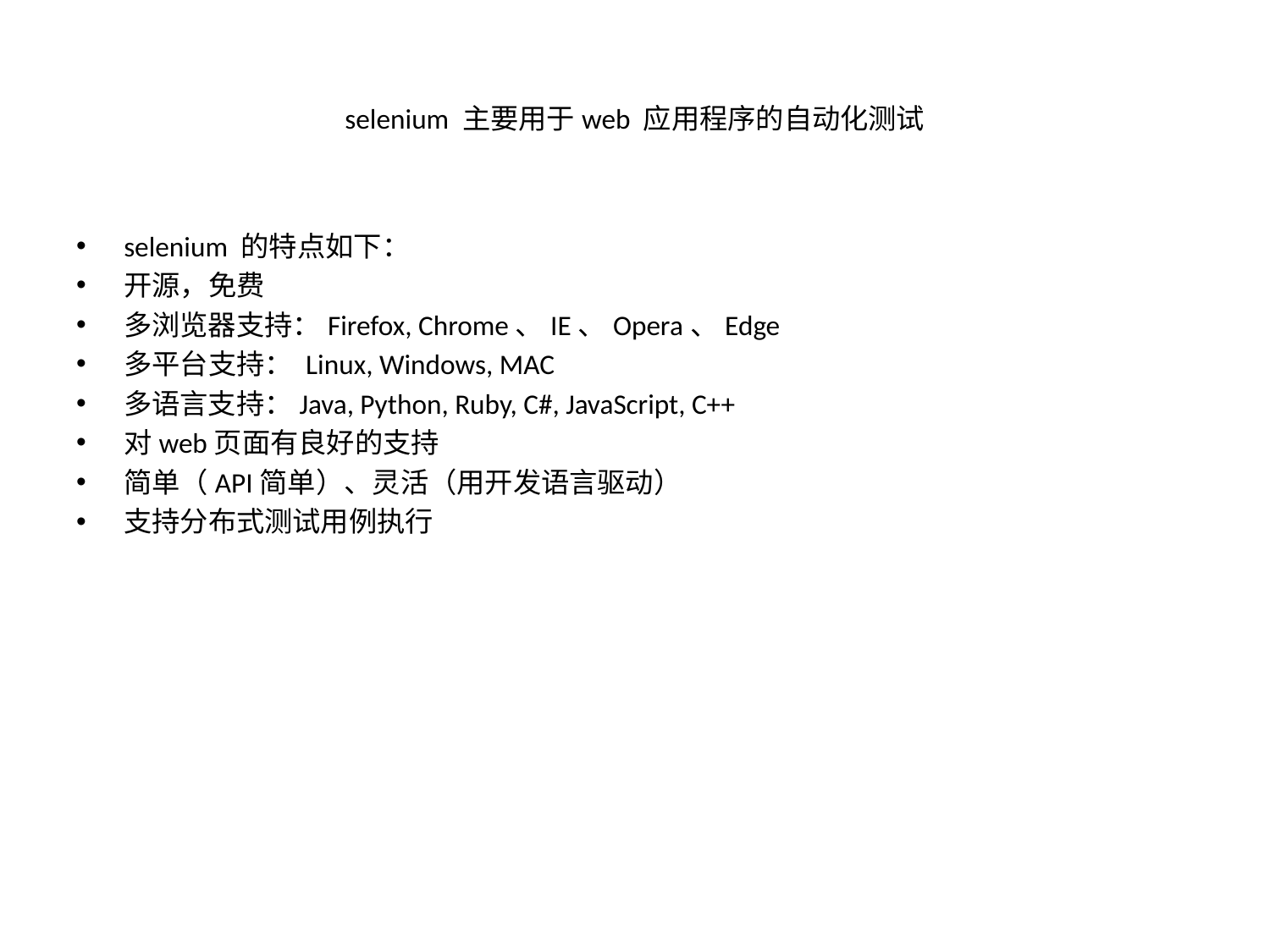

# selenium 主要用于web 应用程序的自动化测试
selenium 的特点如下：
开源，免费
多浏览器支持：Firefox, Chrome、IE、Opera、Edge
多平台支持： Linux, Windows, MAC
多语言支持：Java, Python, Ruby, C#, JavaScript, C++
对web页面有良好的支持
简单（API简单）、灵活（用开发语言驱动）
支持分布式测试用例执行